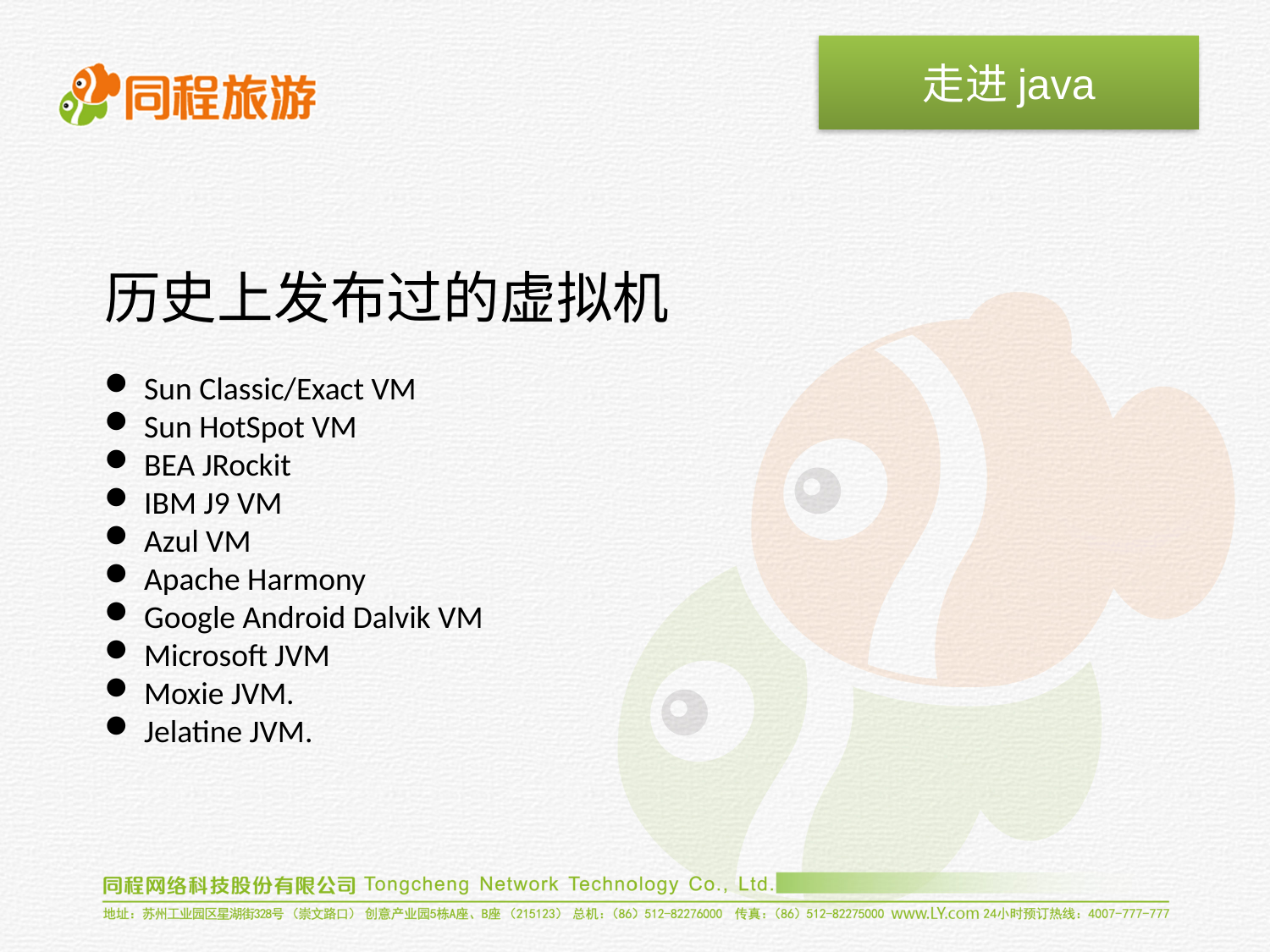

走进java
历史上发布过的虚拟机

Sun Classic/Exact VM
Sun HotSpot VM
BEA JRockit
IBM J9 VM
Azul VM
Apache Harmony
Google Android Dalvik VM
Microsoft JVM
Moxie JVM.
Jelatine JVM.